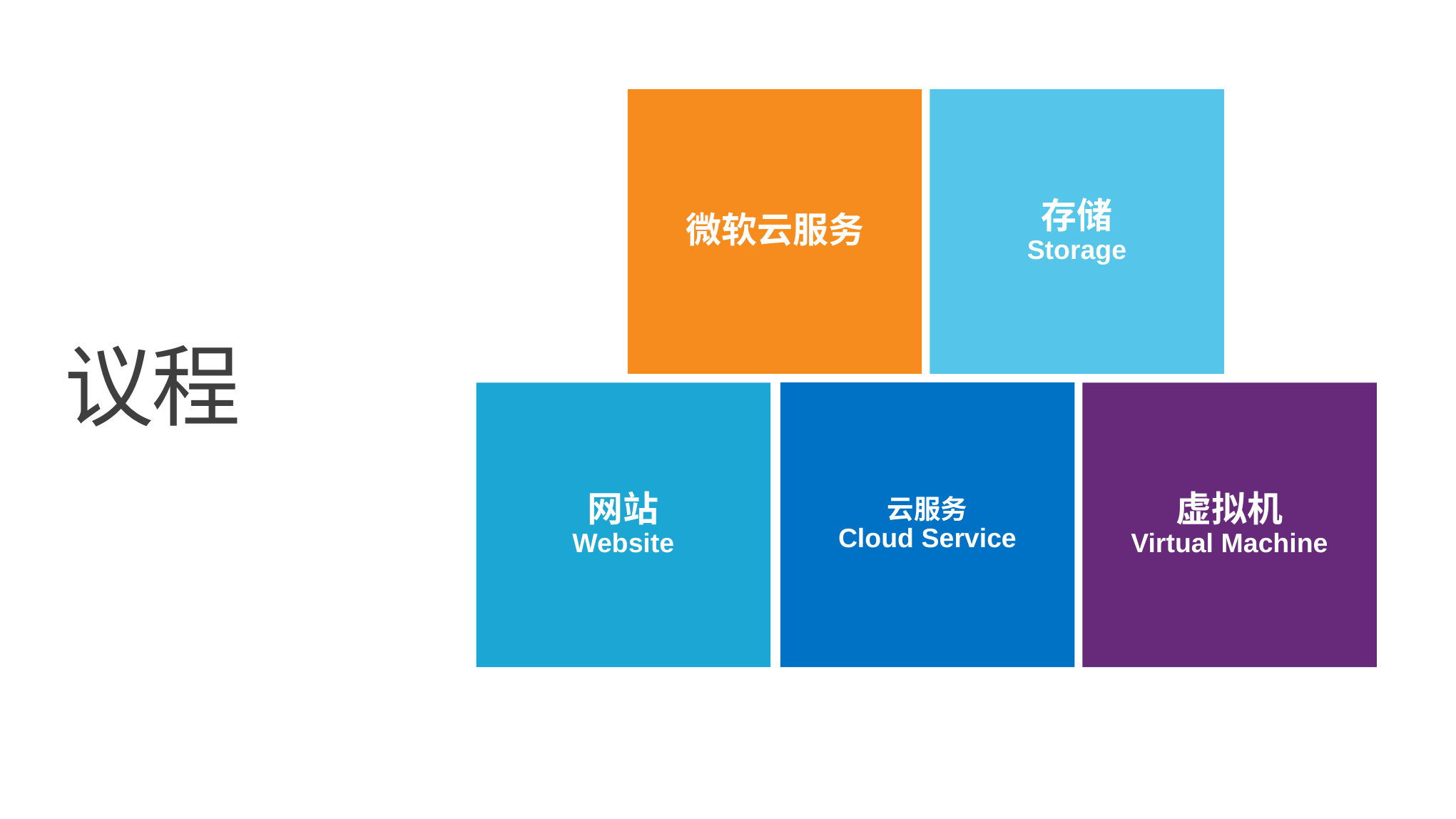

# 议程
微软云服务
存储
Storage
云服务
Cloud Service
虚拟机
Virtual Machine
网站
Website